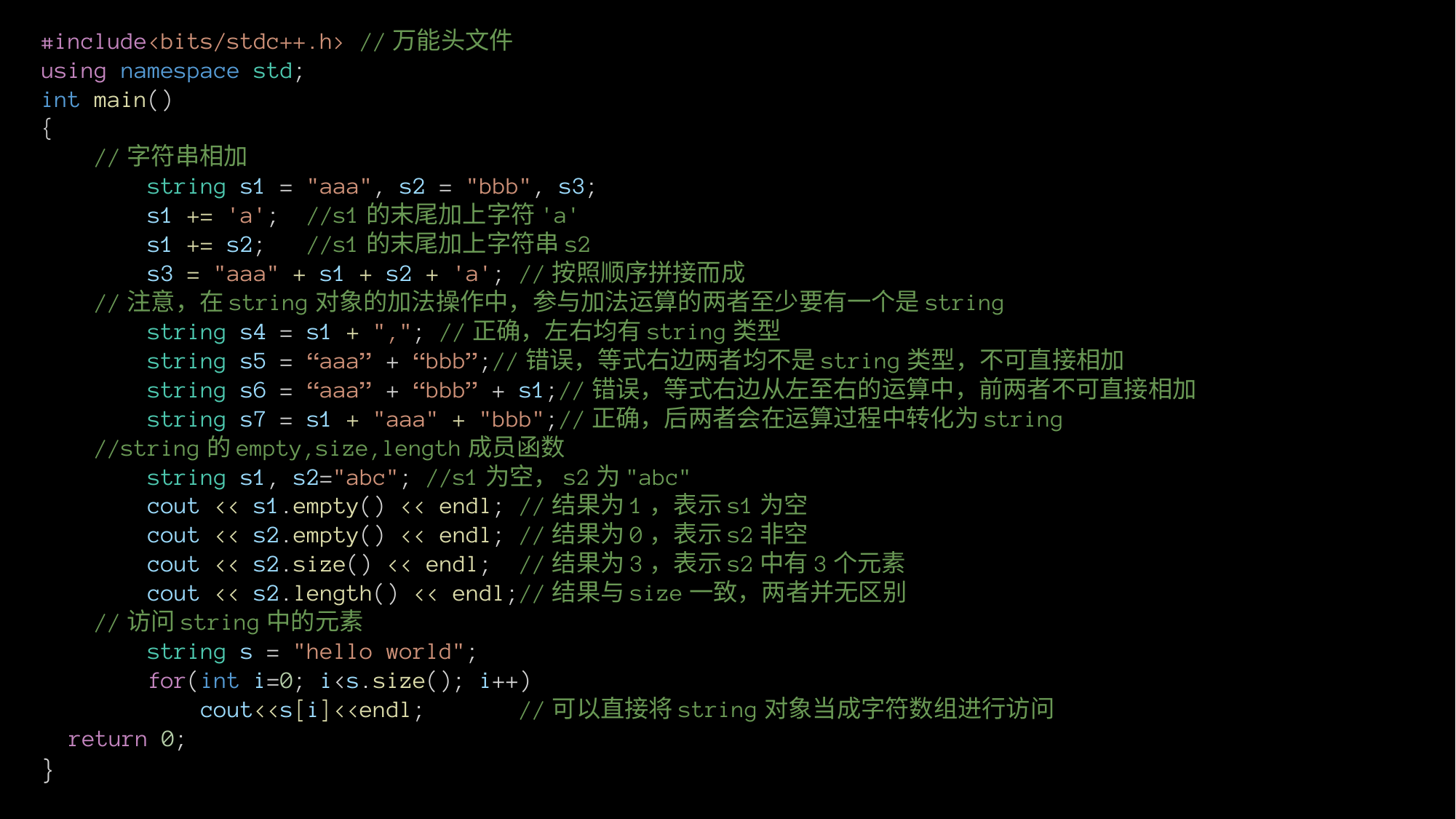

#include<bits/stdc++.h> //万能头文件
using namespace std;
int main()
{
    //字符串相加
        string s1 = "aaa", s2 = "bbb", s3;
        s1 += 'a';  //s1的末尾加上字符'a'
        s1 += s2;   //s1的末尾加上字符串s2
        s3 = "aaa" + s1 + s2 + 'a'; //按照顺序拼接而成
    //注意，在string对象的加法操作中，参与加法运算的两者至少要有一个是string
        string s4 = s1 + ","; //正确，左右均有string类型
        string s5 = “aaa” + “bbb”;//错误，等式右边两者均不是string类型，不可直接相加
        string s6 = “aaa” + “bbb” + s1;//错误，等式右边从左至右的运算中，前两者不可直接相加
        string s7 = s1 + "aaa" + "bbb";//正确，后两者会在运算过程中转化为string
    //string的empty,size,length成员函数
        string s1, s2="abc"; //s1为空，s2为"abc"
        cout << s1.empty() << endl; //结果为1，表示s1为空
        cout << s2.empty() << endl; //结果为0，表示s2非空
        cout << s2.size() << endl;  //结果为3，表示s2中有3个元素
        cout << s2.length() << endl;//结果与size一致，两者并无区别
    //访问string中的元素
        string s = "hello world";
        for(int i=0; i<s.size(); i++)
            cout<<s[i]<<endl;       //可以直接将string对象当成字符数组进行访问
    return 0;
}